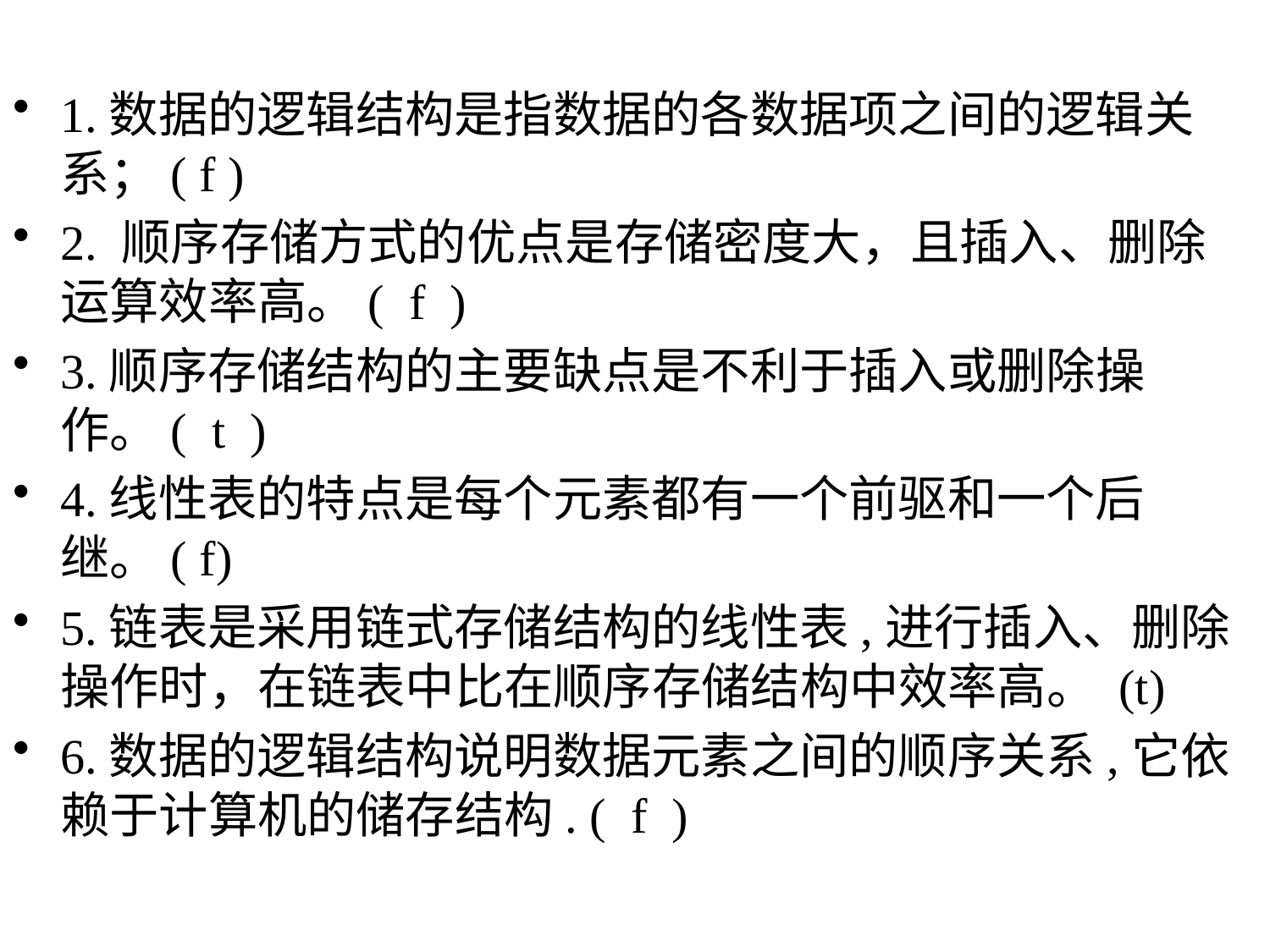

1.数据的逻辑结构是指数据的各数据项之间的逻辑关系；( f )
2. 顺序存储方式的优点是存储密度大，且插入、删除运算效率高。(  f  )
3.顺序存储结构的主要缺点是不利于插入或删除操作。(  t  )
4.线性表的特点是每个元素都有一个前驱和一个后继。( f)
5.链表是采用链式存储结构的线性表,进行插入、删除操作时，在链表中比在顺序存储结构中效率高。 (t)
6.数据的逻辑结构说明数据元素之间的顺序关系,它依赖于计算机的储存结构. (  f  )